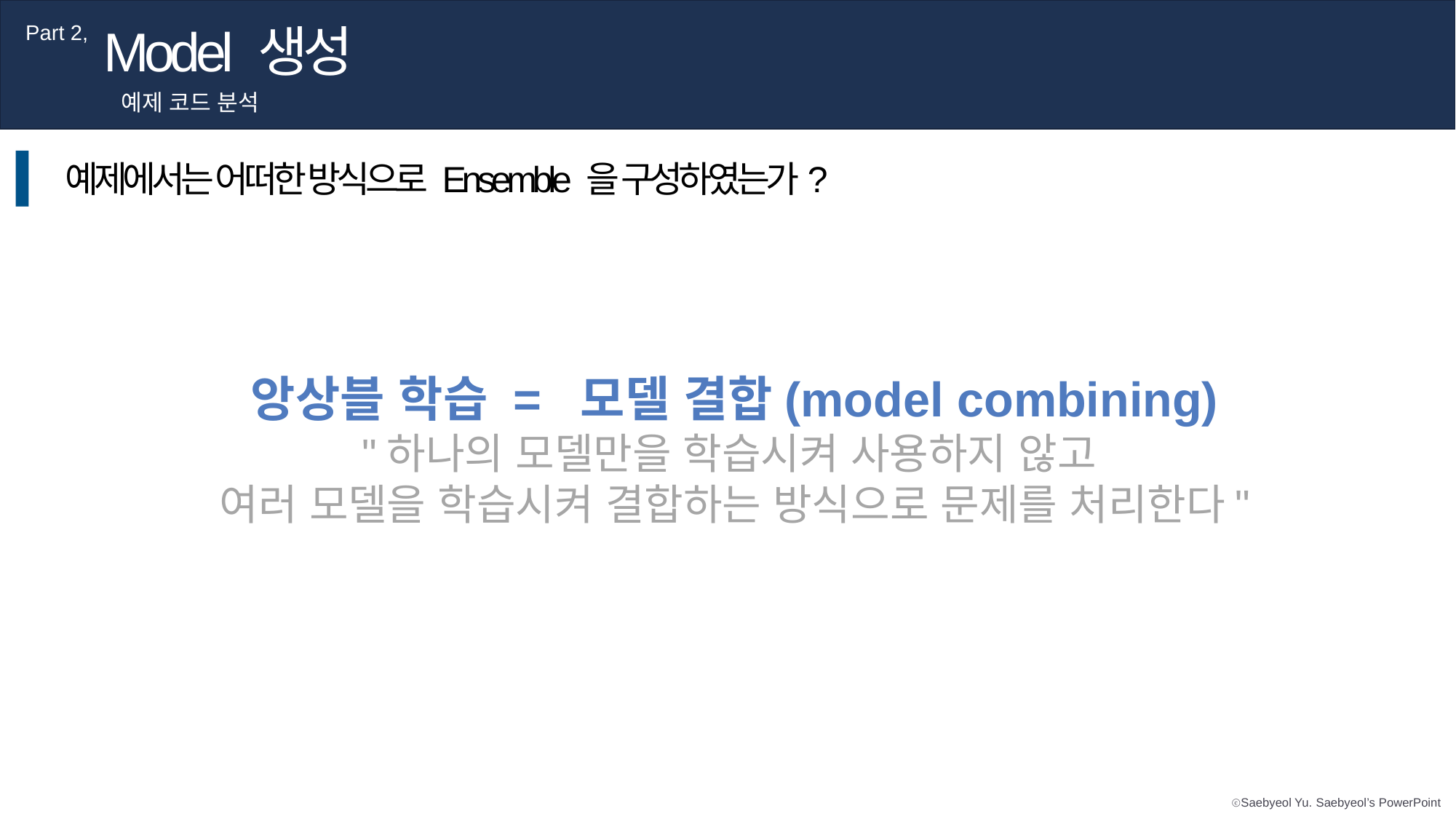

Model 생성
Part 2,
예제 코드 분석

예제에서는 어떠한 방식으로 Ensemble 을 구성하였는가?

앙상블 학습 =  모델 결합(model combining)
"하나의 모델만을 학습시켜 사용하지 않고
여러 모델을 학습시켜 결합하는 방식으로 문제를 처리한다"